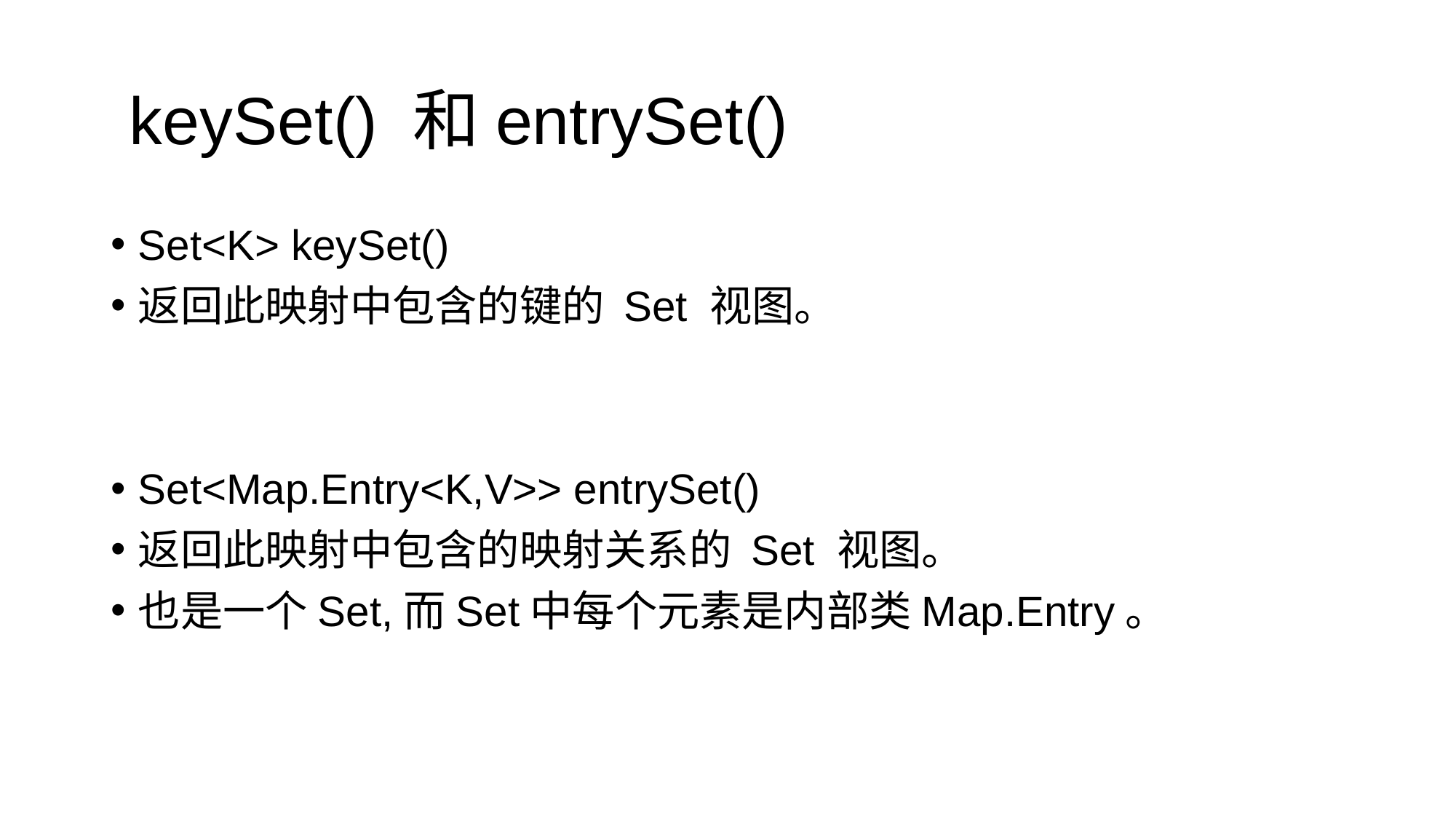

# keySet() 和entrySet()
Set<K> keySet()
返回此映射中包含的键的 Set 视图。

Set<Map.Entry<K,V>> entrySet()
返回此映射中包含的映射关系的 Set 视图。
也是一个Set,而Set中每个元素是内部类Map.Entry。